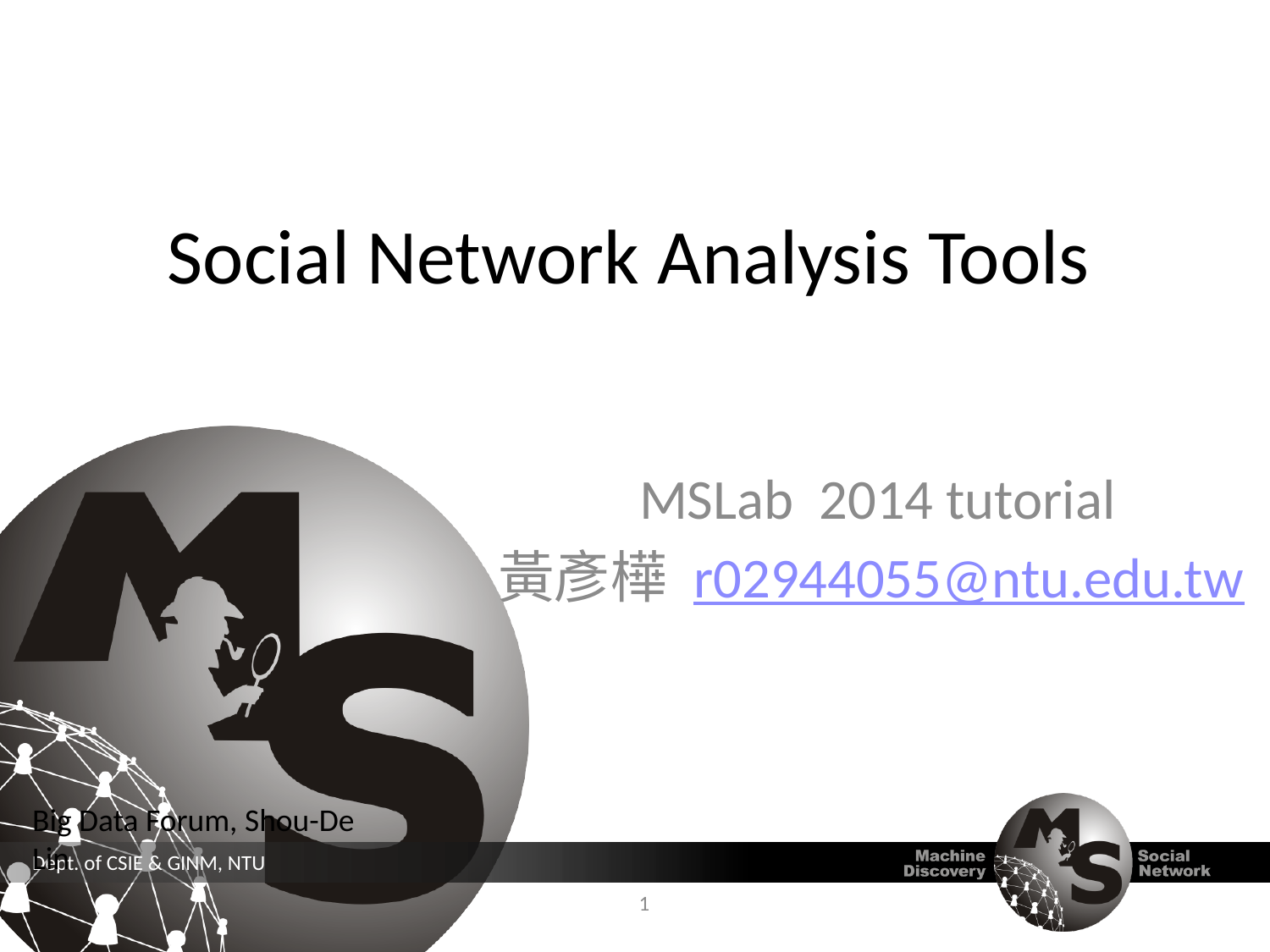

# Social Network Analysis Tools
MSLab  2014 tutorial
黃彥樺 r02944055@ntu.edu.tw
Big Data Forum, Shou-De Lin

1